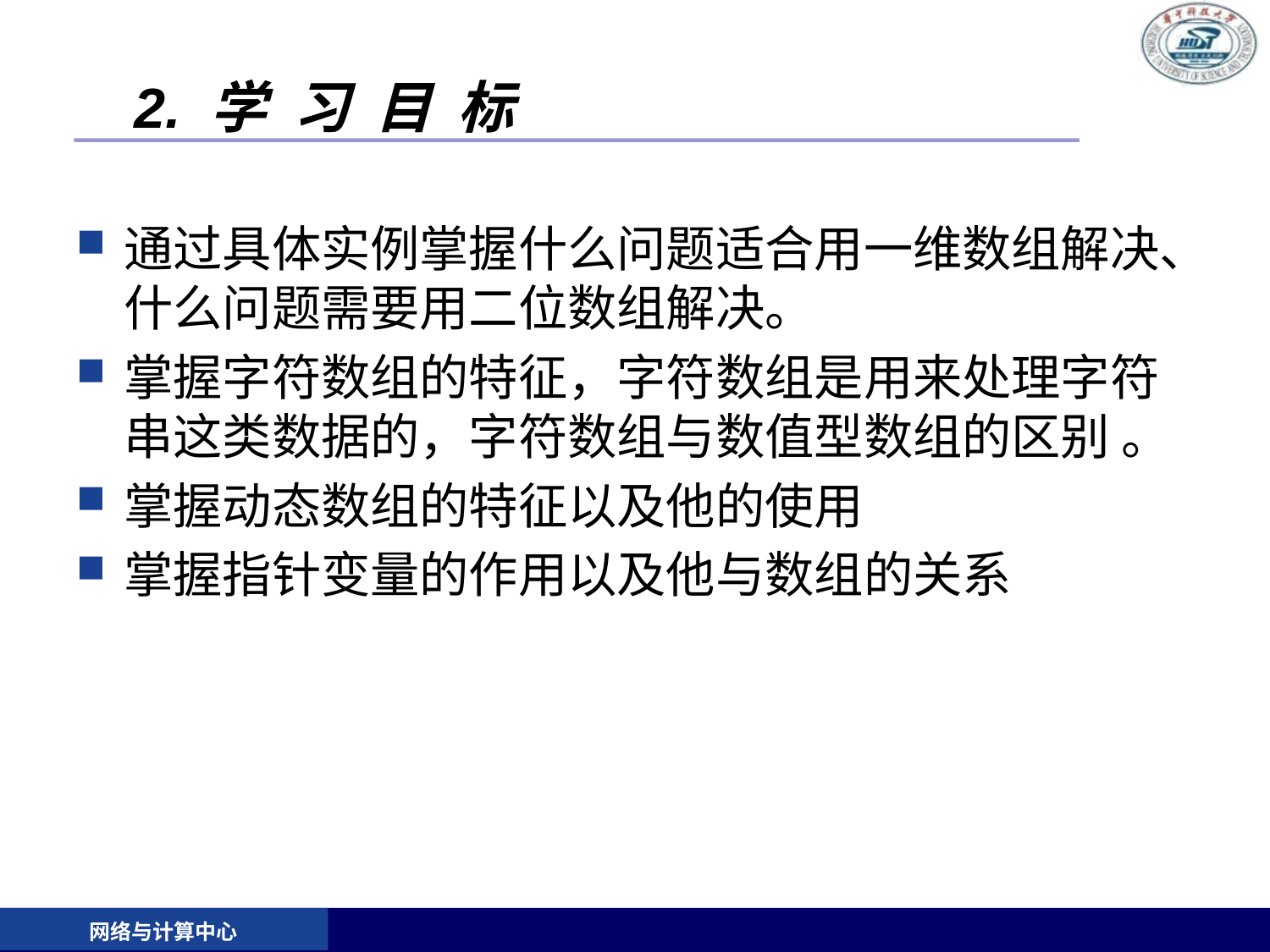

# 2. 学  习  目  标
通过具体实例掌握什么问题适合用一维数组解决、什么问题需要用二位数组解决。
掌握字符数组的特征，字符数组是用来处理字符串这类数据的，字符数组与数值型数组的区别 。
掌握动态数组的特征以及他的使用
掌握指针变量的作用以及他与数组的关系

网络与计算中心